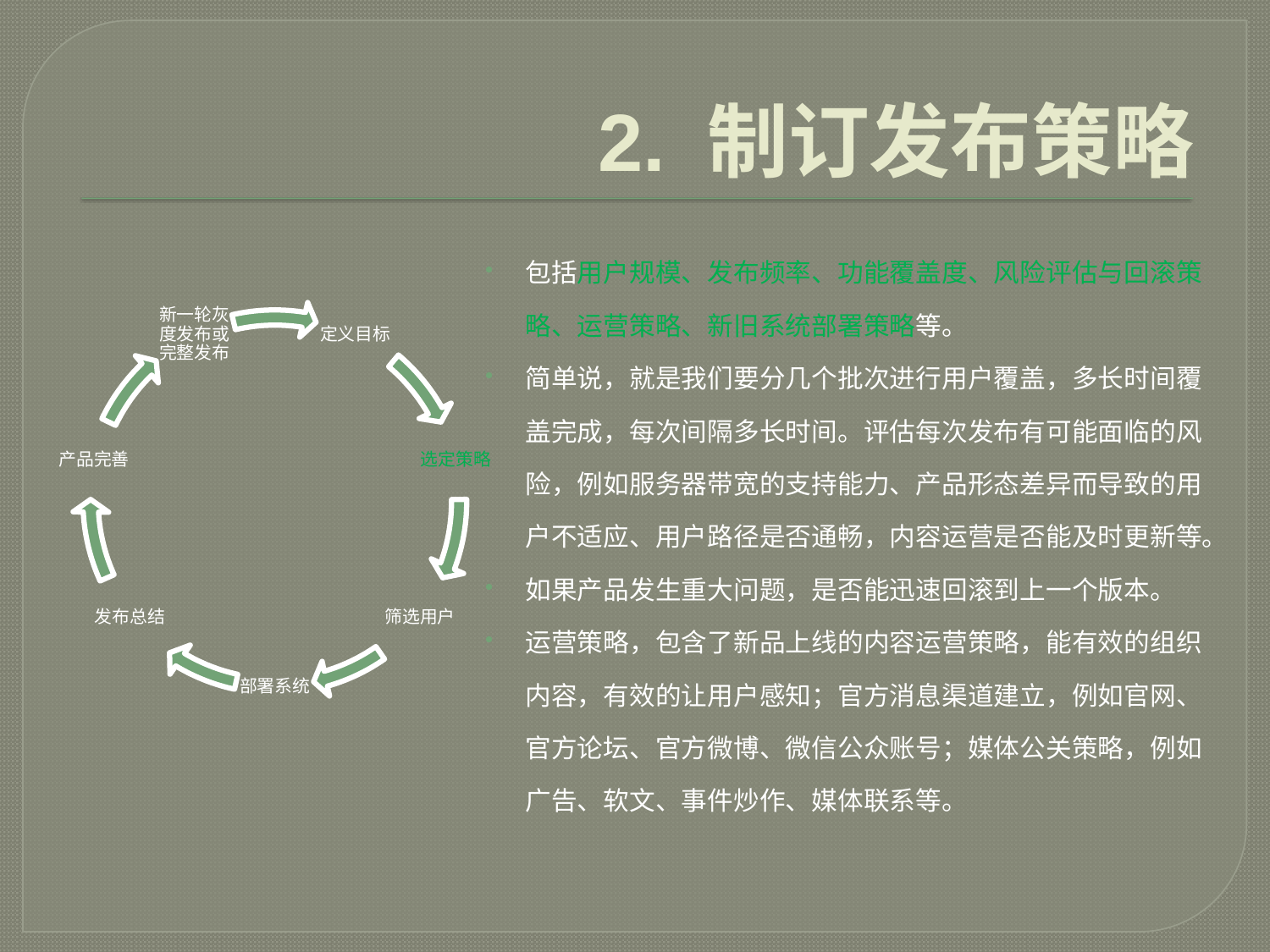

# 2. 制订发布策略
包括用户规模、发布频率、功能覆盖度、风险评估与回滚策略、运营策略、新旧系统部署策略等。
简单说，就是我们要分几个批次进行用户覆盖，多长时间覆盖完成，每次间隔多长时间。评估每次发布有可能面临的风险，例如服务器带宽的支持能力、产品形态差异而导致的用户不适应、用户路径是否通畅，内容运营是否能及时更新等。
如果产品发生重大问题，是否能迅速回滚到上一个版本。
运营策略，包含了新品上线的内容运营策略，能有效的组织内容，有效的让用户感知；官方消息渠道建立，例如官网、官方论坛、官方微博、微信公众账号；媒体公关策略，例如广告、软文、事件炒作、媒体联系等。
定义目标
选定策略
筛选用户
部署系统
发布总结
产品完善
新一轮灰度发布或完整发布